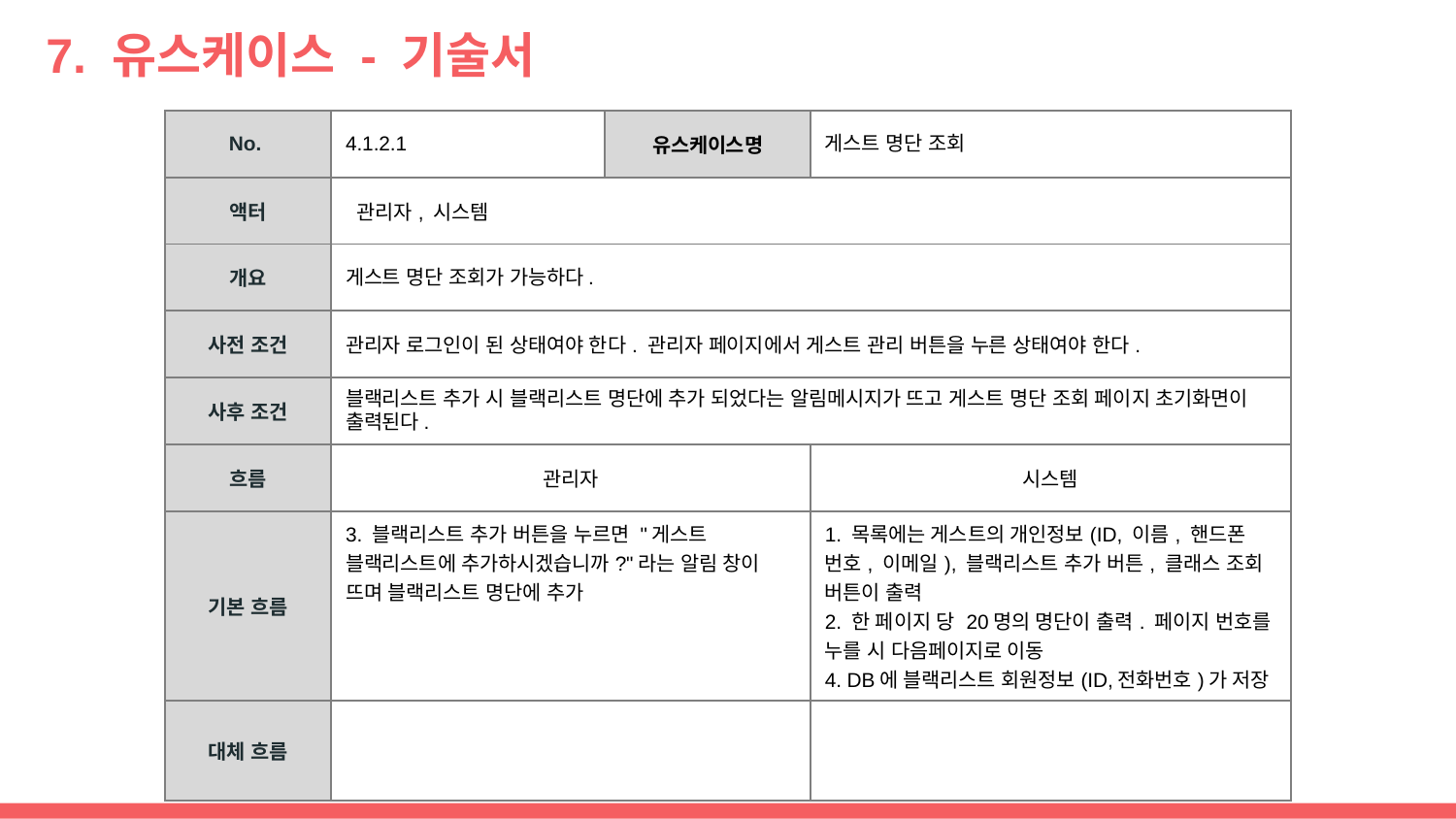

# 7. 유스케이스 - 기술서
| No. | 4.1.2.1 | 유스케이스명 | 게스트 명단 조회 |
| --- | --- | --- | --- |
| 액터 | 관리자, 시스템 |  |  |
| 개요 | 게스트 명단 조회가 가능하다. |  |  |
| 사전 조건 | 관리자 로그인이 된 상태여야 한다. 관리자 페이지에서 게스트 관리 버튼을 누른 상태여야 한다. |  |  |
| 사후 조건 | 블랙리스트 추가 시 블랙리스트 명단에 추가 되었다는 알림메시지가 뜨고 게스트 명단 조회 페이지 초기화면이 출력된다. |  |  |
| 흐름 | 관리자 |  | 시스템 |
| 기본 흐름 | 3. 블랙리스트 추가 버튼을 누르면 "게스트 블랙리스트에 추가하시겠습니까?"라는 알림 창이 뜨며 블랙리스트 명단에 추가 |  | 1. 목록에는 게스트의 개인정보(ID, 이름, 핸드폰 번호, 이메일), 블랙리스트 추가 버튼, 클래스 조회 버튼이 출력 2. 한 페이지 당 20명의 명단이 출력. 페이지 번호를 누를 시 다음페이지로 이동 4. DB에 블랙리스트 회원정보(ID,전화번호)가 저장 |
| 대체 흐름 |  |  |  |